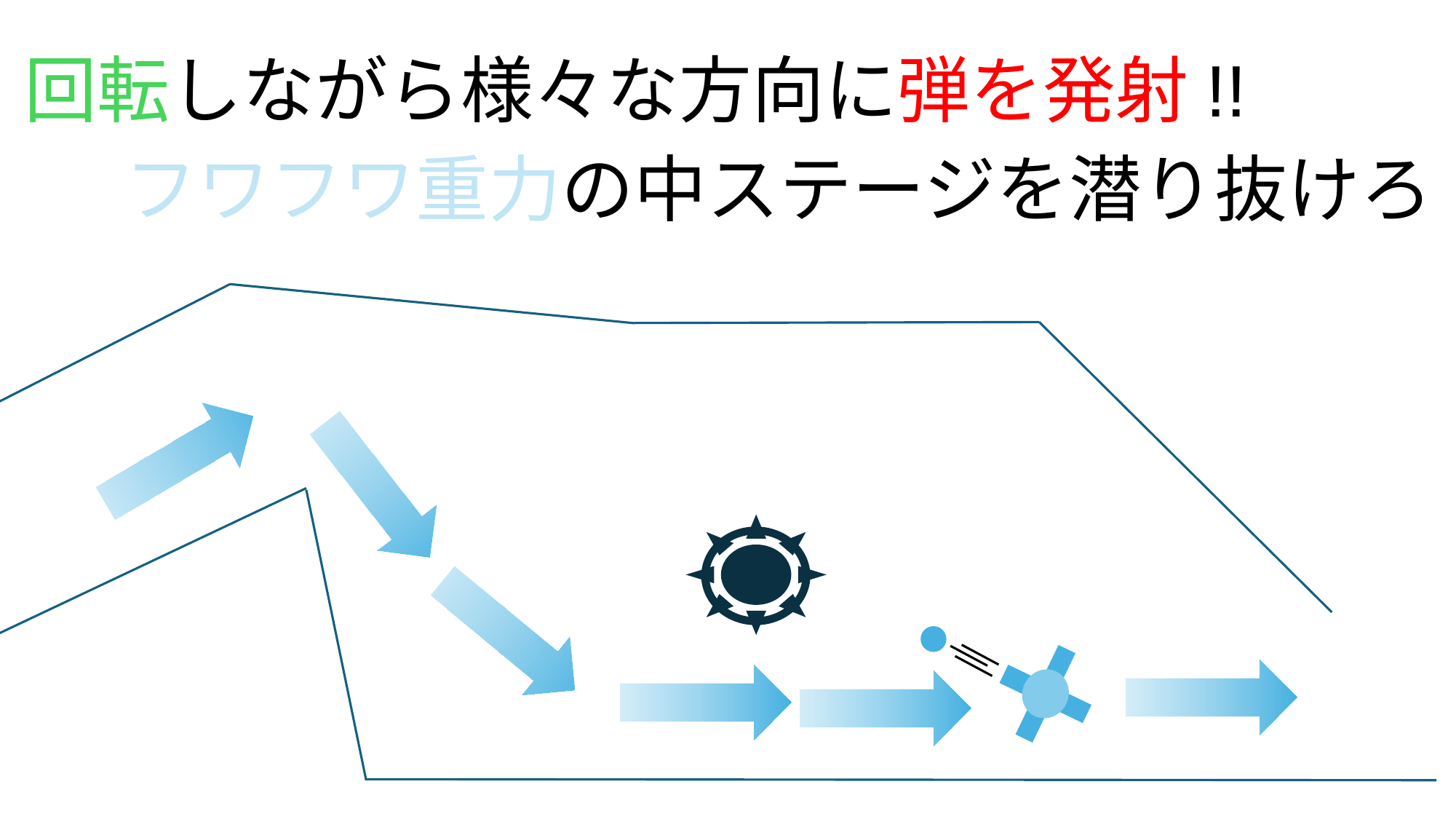

回転しながら様々な方向に弾を発射!!
フワフワ重力の中ステージを潜り抜けろ!!